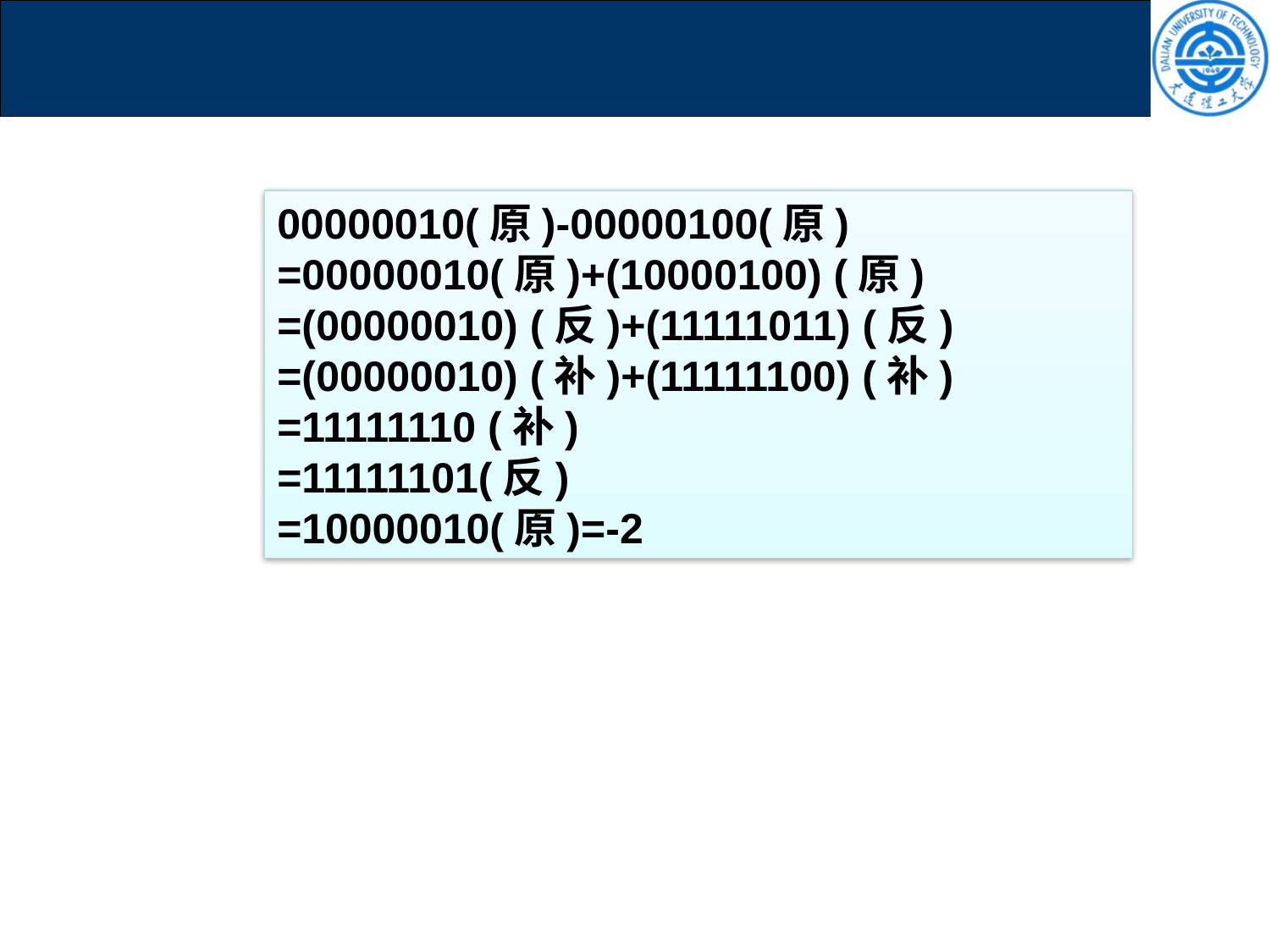

00000010(原)-00000100(原)
=00000010(原)+(10000100) (原)
=(00000010) (反)+(11111011) (反)
=(00000010) (补)+(11111100) (补)
=11111110 (补)
=11111101(反)
=10000010(原)=-2